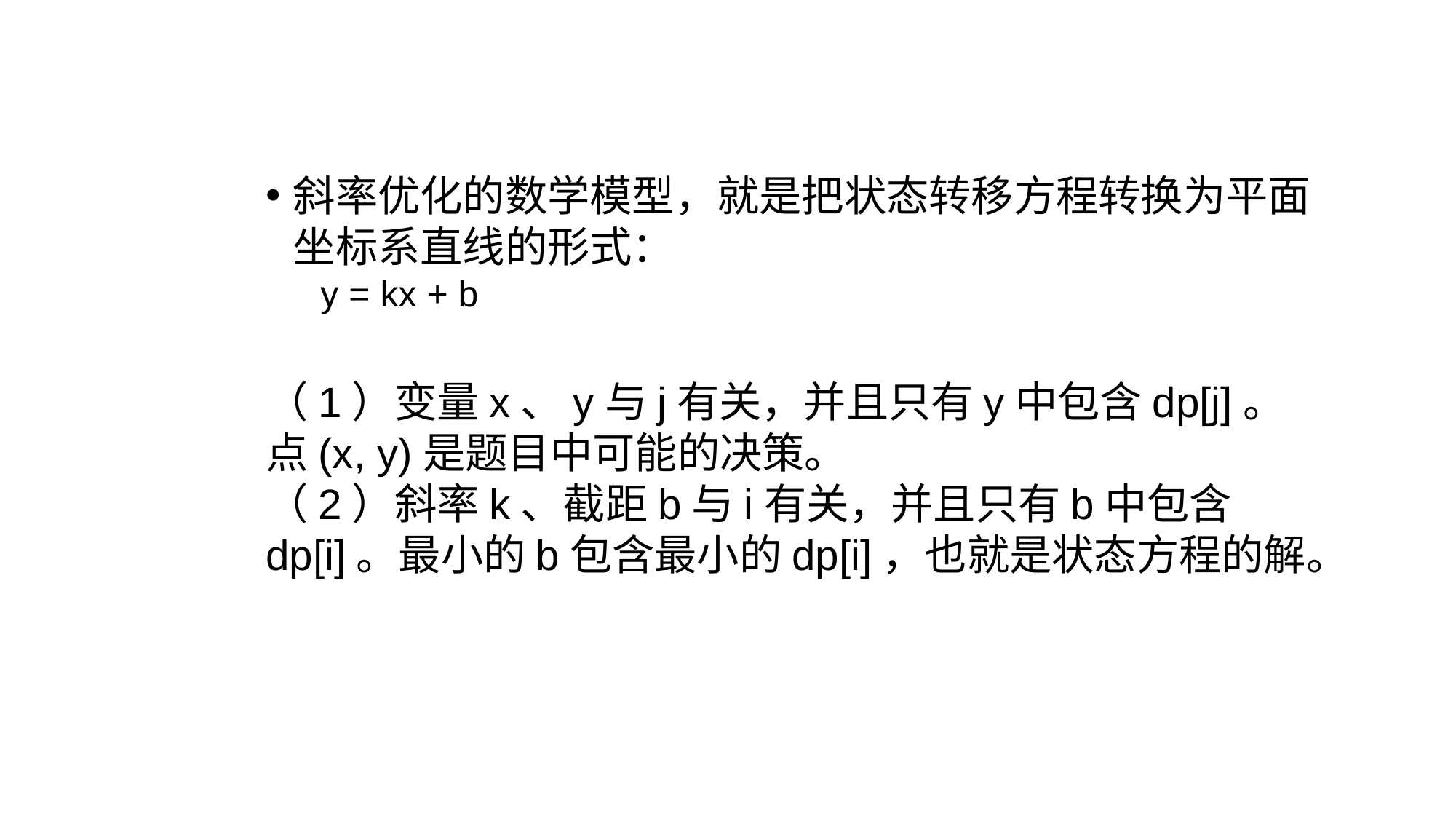

斜率优化的数学模型，就是把状态转移方程转换为平面坐标系直线的形式：
y = kx + b

（1）变量x、y与j有关，并且只有y中包含dp[j]。点(x, y)是题目中可能的决策。
（2）斜率k、截距b与i有关，并且只有b中包含dp[i]。最小的b包含最小的dp[i]，也就是状态方程的解。